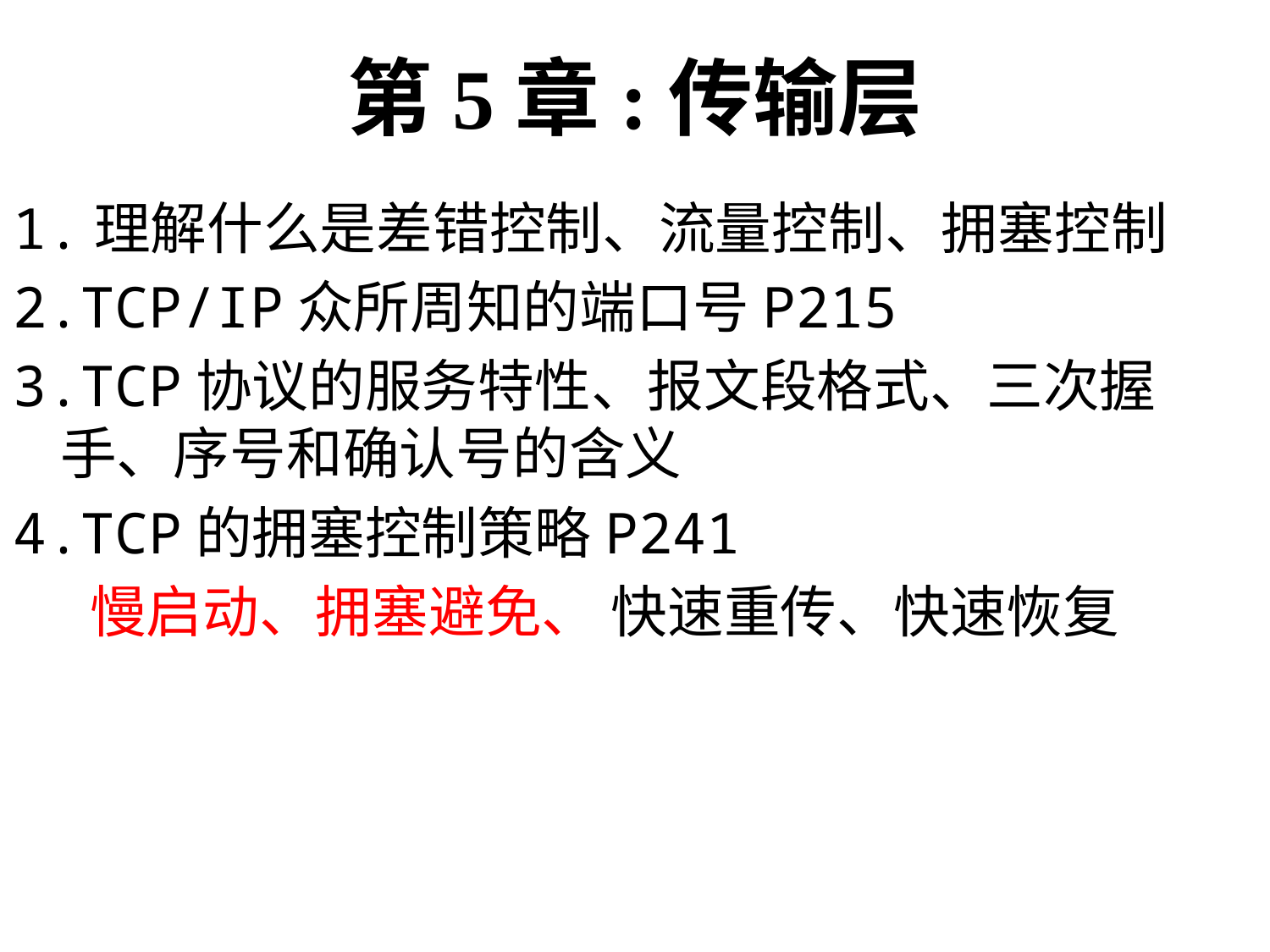

# 第5章:传输层
1.理解什么是差错控制、流量控制、拥塞控制
2.TCP/IP众所周知的端口号P215
3.TCP协议的服务特性、报文段格式、三次握手、序号和确认号的含义
4.TCP的拥塞控制策略P241
     慢启动、拥塞避免、 快速重传、快速恢复